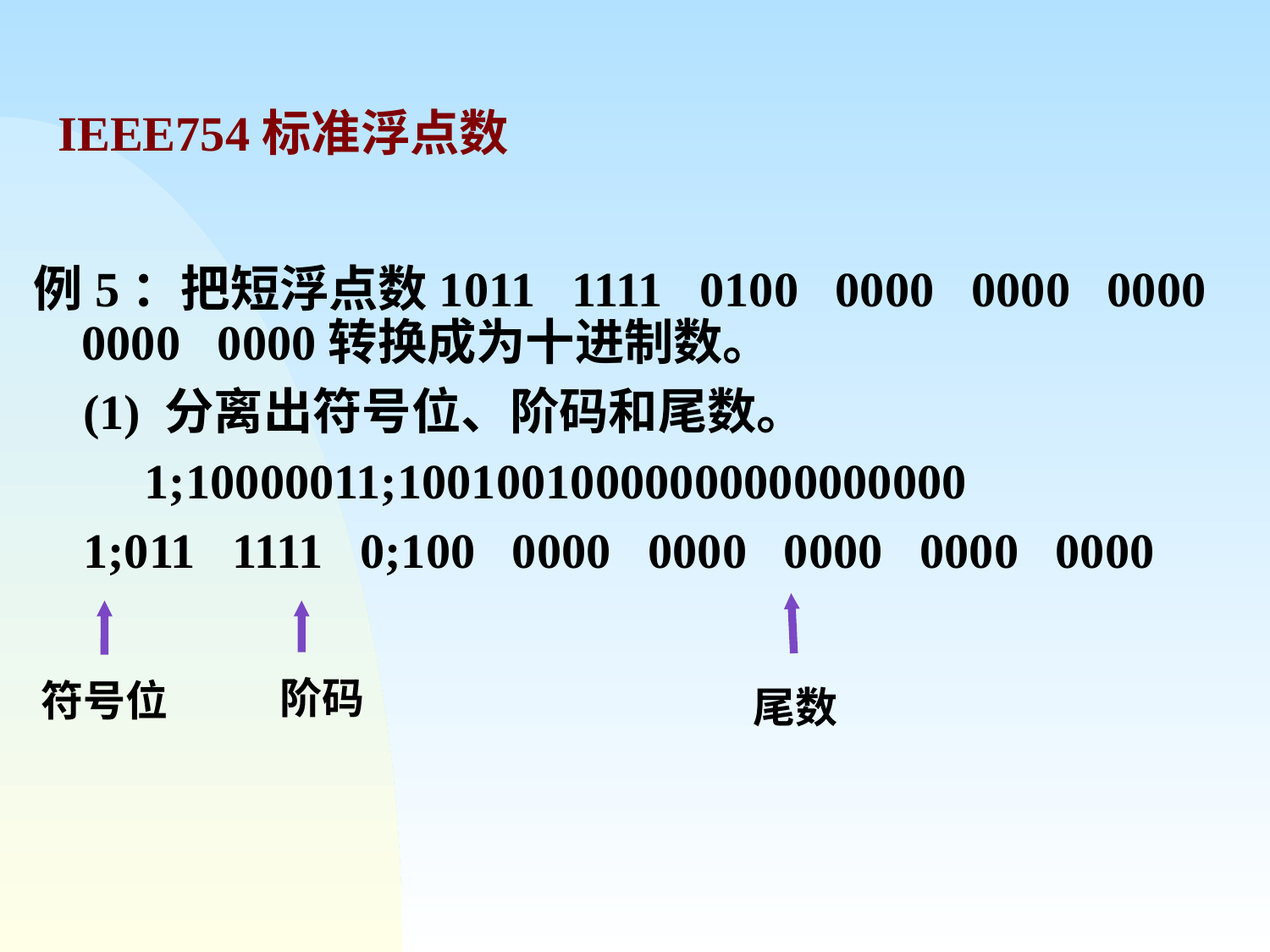

IEEE754标准浮点数
例5：把短浮点数1011   1111   0100   0000   0000   0000 0000   0000转换成为十进制数。
    (1) 分离出符号位、阶码和尾数。
         1;10000011;10010010000000000000000
    1;011   1111   0;100   0000   0000   0000   0000   0000

尾数

符号位

阶码